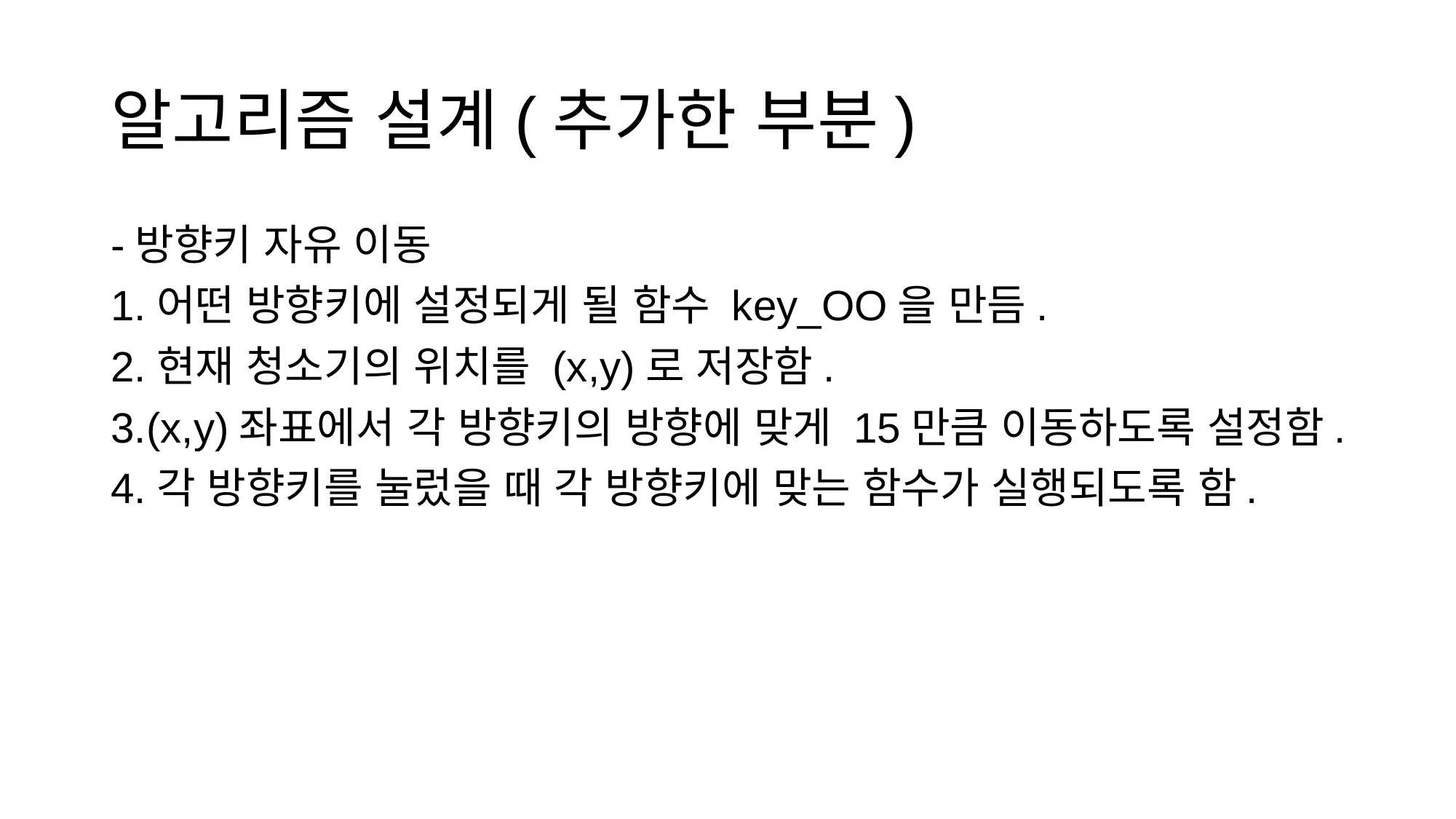

# 알고리즘 설계(추가한 부분)
-방향키 자유 이동
1.어떤 방향키에 설정되게 될 함수 key_OO을 만듬.
2.현재 청소기의 위치를 (x,y)로 저장함.
3.(x,y)좌표에서 각 방향키의 방향에 맞게 15만큼 이동하도록 설정함.
4.각 방향키를 눌렀을 때 각 방향키에 맞는 함수가 실행되도록 함.